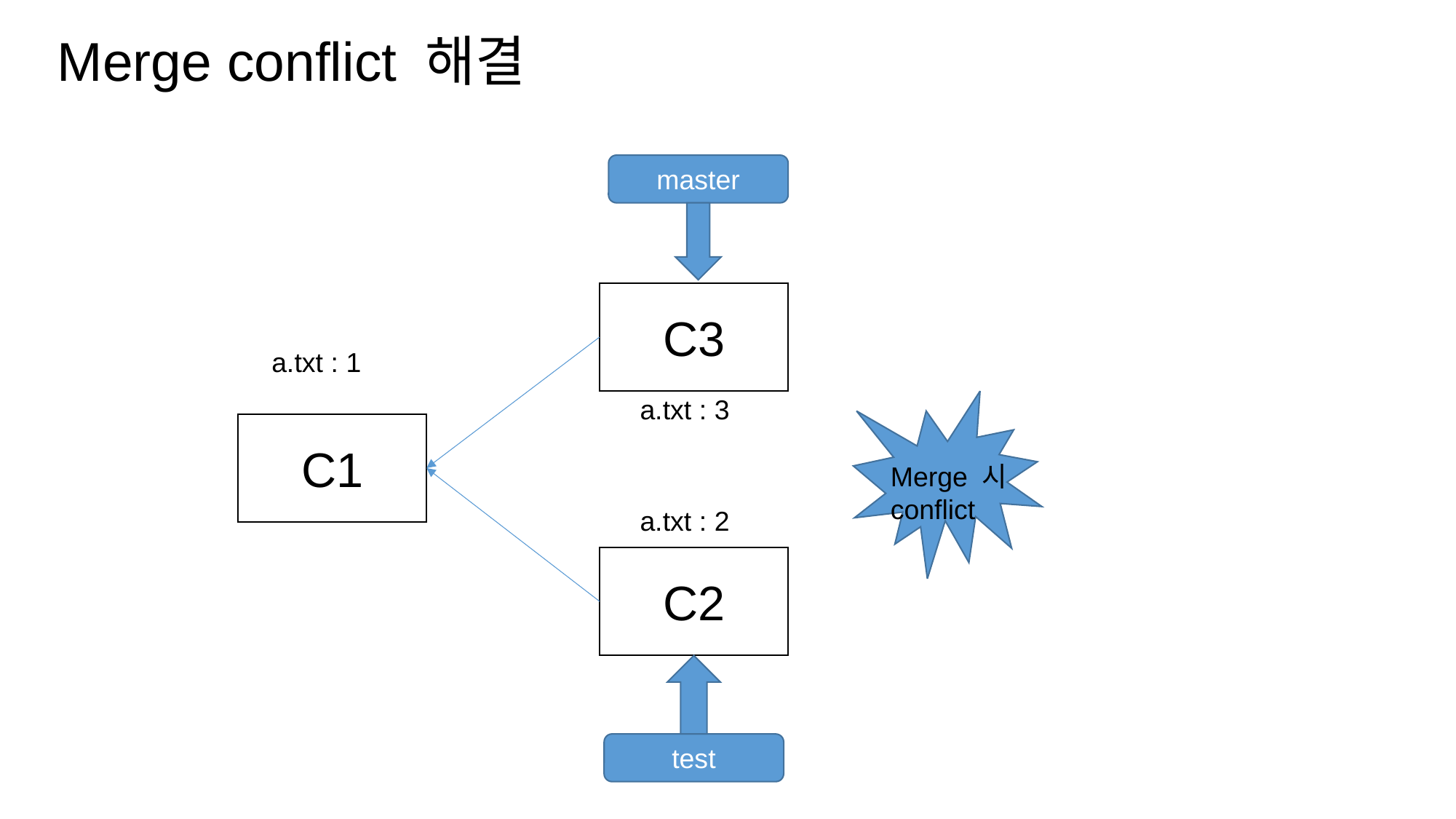

Merge conflict 해결

master

C3
a.txt : 1
a.txt : 3

C1
Merge 시
conflict
a.txt : 2
C2

test